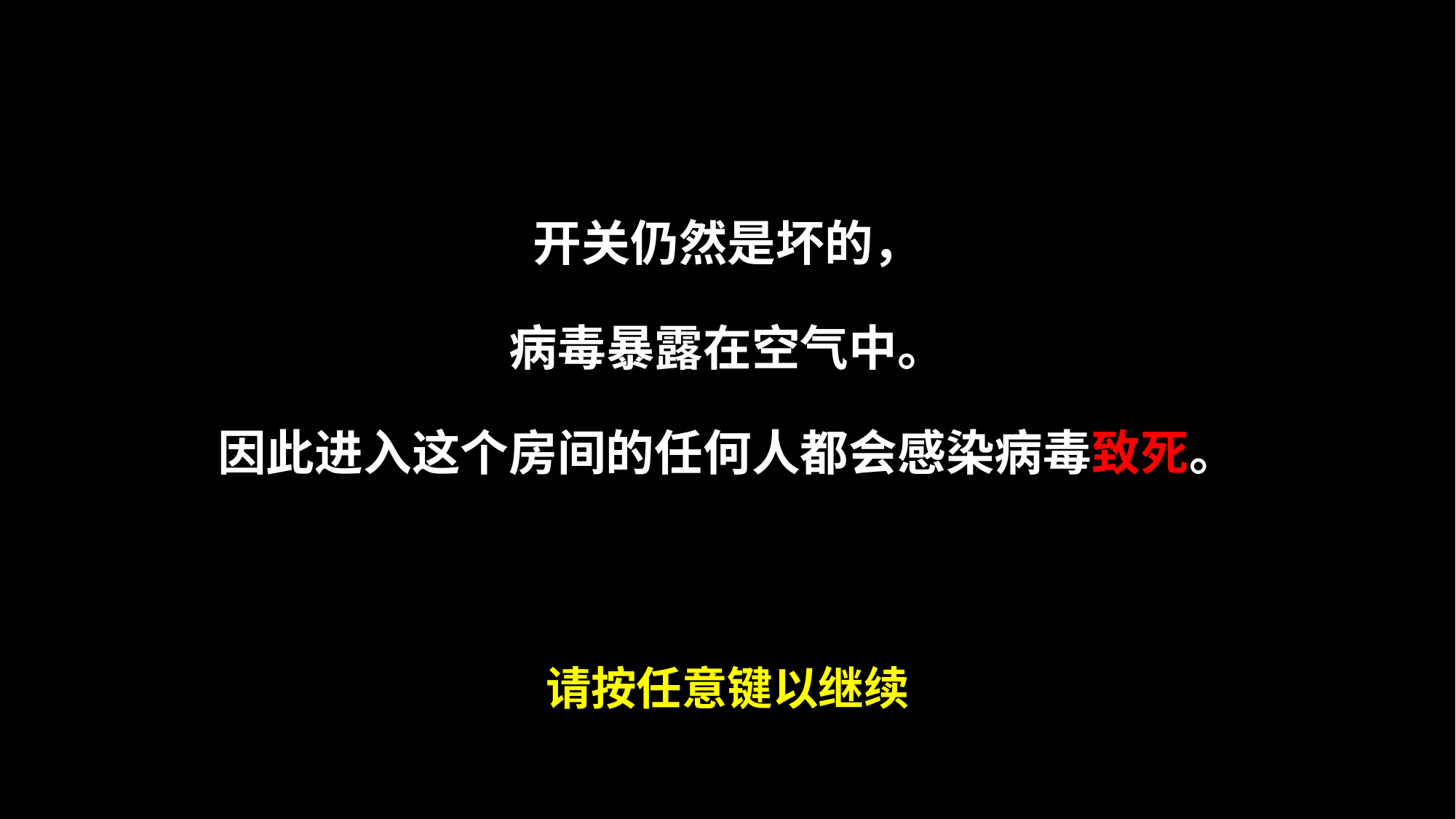

# 开关仍然是坏的， 病毒暴露在空气中。 因此进入这个房间的任何人都会感染病毒致死。
请按任意键以继续